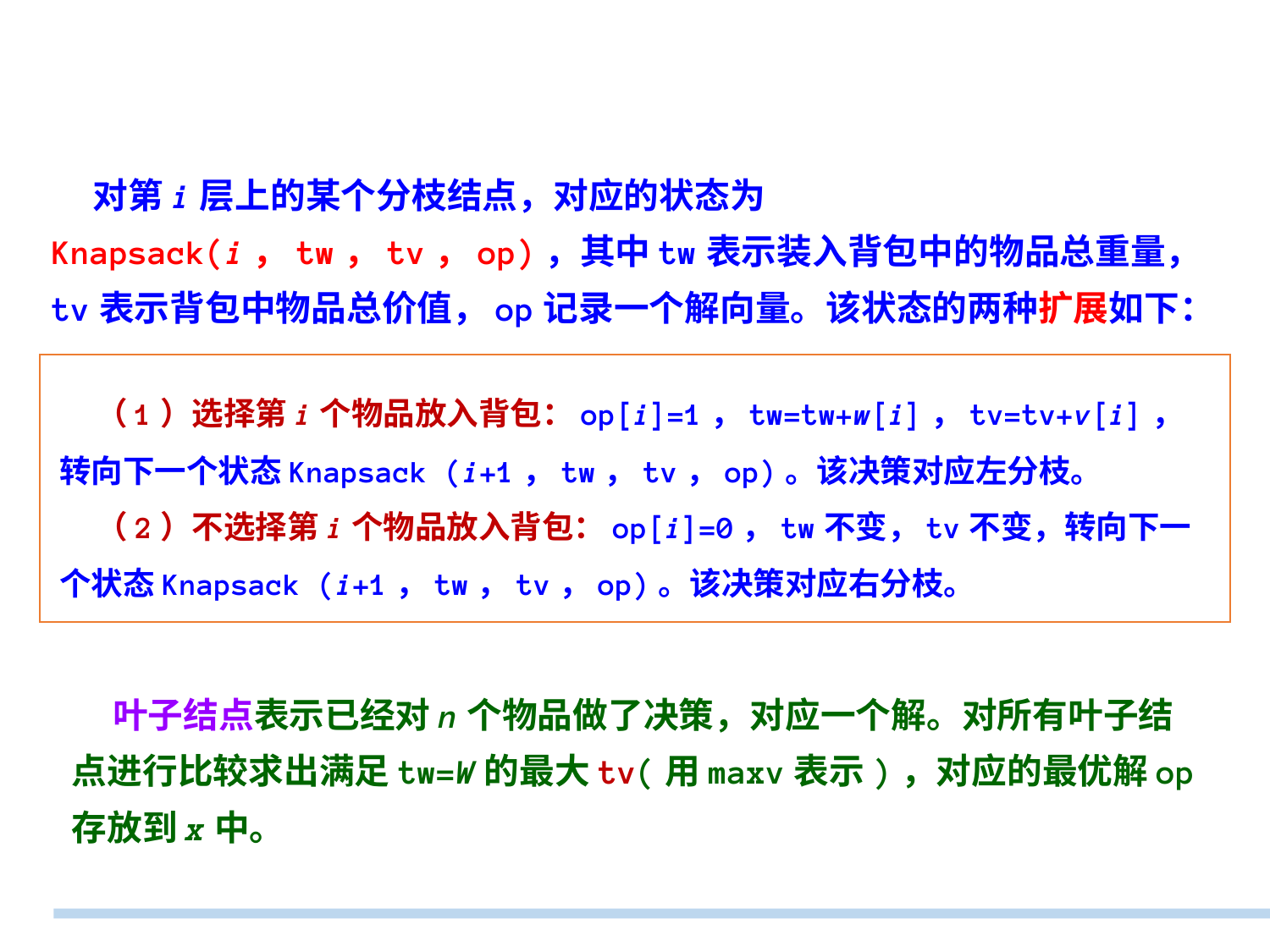

对第i层上的某个分枝结点，对应的状态为Knapsack(i，tw，tv，op)，其中tw表示装入背包中的物品总重量，tv表示背包中物品总价值，op记录一个解向量。该状态的两种扩展如下：
    （1）选择第i个物品放入背包：op[i]=1，tw=tw+w[i]，tv=tv+v[i]，转向下一个状态Knapsack (i+1，tw，tv，op)。该决策对应左分枝。
    （2）不选择第i个物品放入背包：op[i]=0，tw不变，tv不变，转向下一个状态Knapsack (i+1，tw，tv，op)。该决策对应右分枝。
    叶子结点表示已经对n个物品做了决策，对应一个解。对所有叶子结点进行比较求出满足tw=W的最大tv(用maxv表示)，对应的最优解op存放到x中。